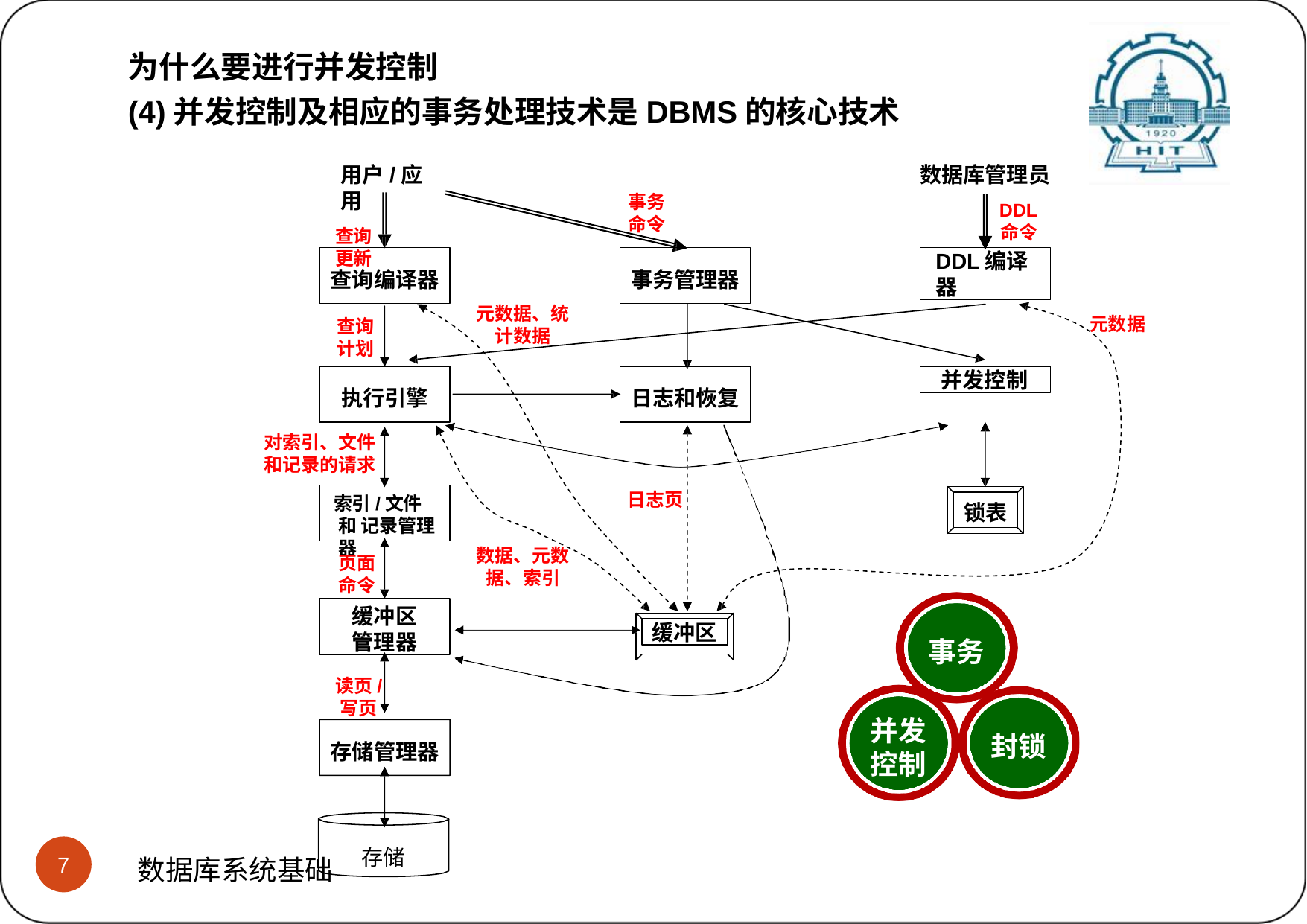

# 为什么要进行并发控制
(4)并发控制及相应的事务处理技术是DBMS的核心技术
用户/应用
查询 更新
数据库管理员
DDL
命令
事务 命令

DDL编译器
查询编译器
事务管理器
元数据、统 计数据

元数据
查询 计划

并发控制
执行引擎
日志和恢复

对索引、文件 和记录的请求

日志页
索引/文件和 记录管理器

锁表

数据、元数 据、索引
页面 命令

缓冲区 管理器

缓冲区
事务

读页/ 写页
并发 控制

封锁
存储管理器

存储